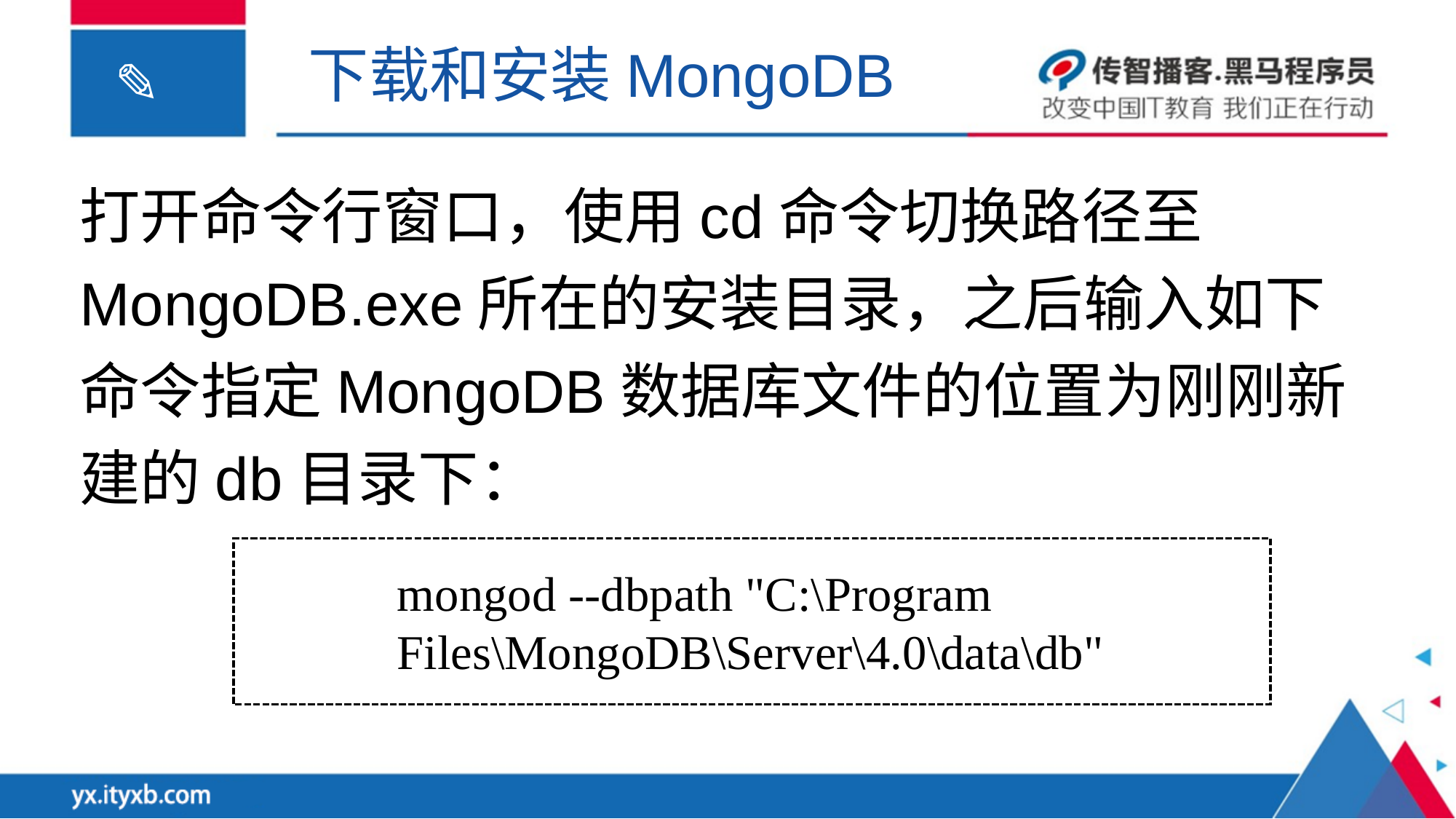

下载和安装MongoDB
打开命令行窗口，使用cd命令切换路径至MongoDB.exe所在的安装目录，之后输入如下命令指定MongoDB数据库文件的位置为刚刚新建的db目录下：

mongod --dbpath "C:\Program Files\MongoDB\Server\4.0\data\db"